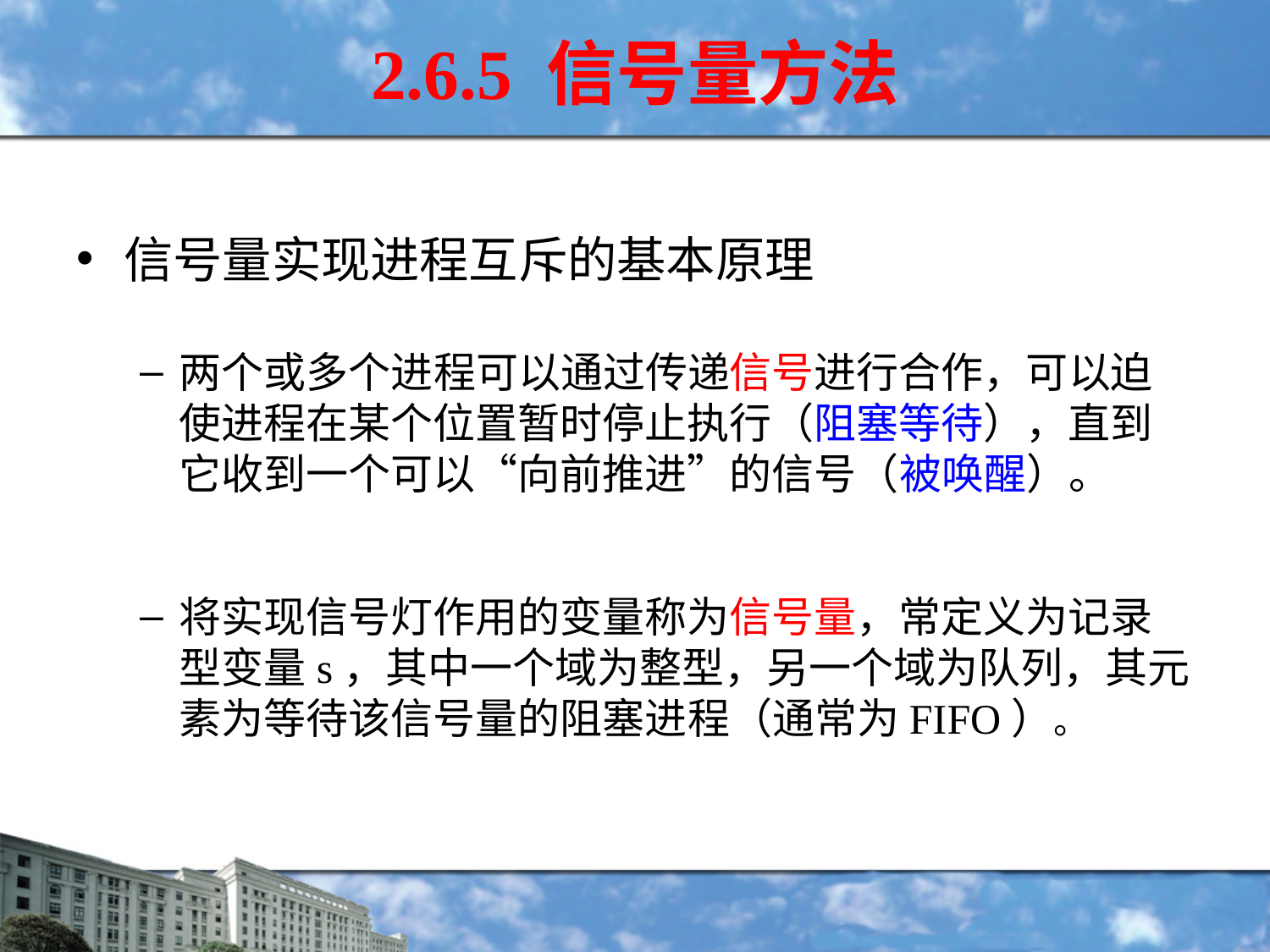

信号量实现进程互斥的基本原理

两个或多个进程可以通过传递信号进行合作，可以迫使进程在某个位置暂时停止执行（阻塞等待），直到它收到一个可以“向前推进”的信号（被唤醒）。

将实现信号灯作用的变量称为信号量，常定义为记录型变量s，其中一个域为整型，另一个域为队列，其元素为等待该信号量的阻塞进程（通常为FIFO）。
2.6.5 信号量方法